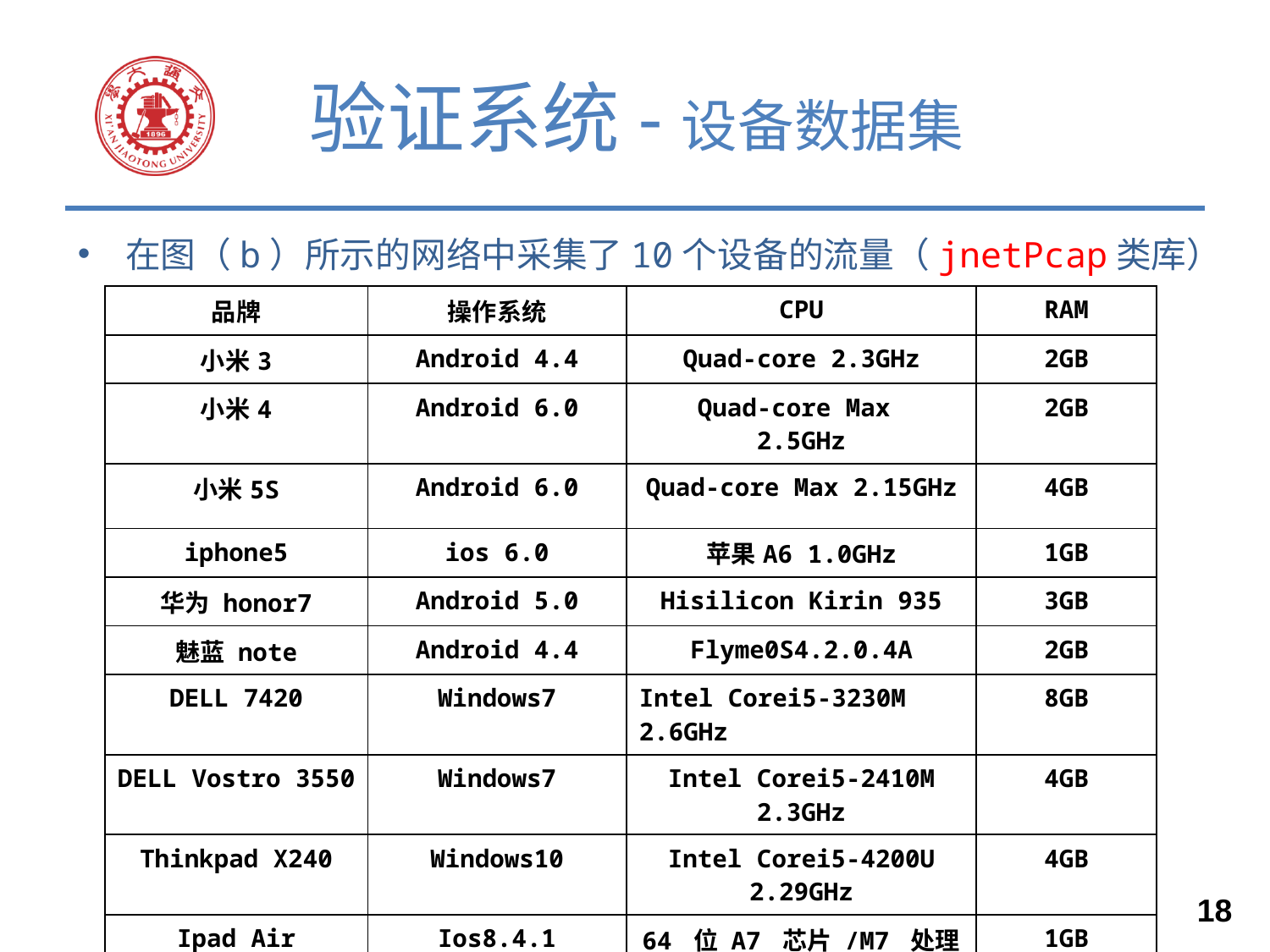

# 验证系统-设备数据集
在图（b）所示的网络中采集了10个设备的流量（jnetPcap类库）
| 品牌 | 操作系统 | CPU | RAM |
| --- | --- | --- | --- |
| 小米3 | Android 4.4 | Quad-core 2.3GHz | 2GB |
| 小米4 | Android 6.0 | Quad-core Max 2.5GHz | 2GB |
| 小米5S | Android 6.0 | Quad-core Max 2.15GHz | 4GB |
| iphone5 | ios 6.0 | 苹果A6 1.0GHz | 1GB |
| 华为 honor7 | Android 5.0 | Hisilicon Kirin 935 | 3GB |
| 魅蓝 note | Android 4.4 | Flyme0S4.2.0.4A | 2GB |
| DELL 7420 | Windows7 | Intel Corei5-3230M 2.6GHz | 8GB |
| DELL Vostro 3550 | Windows7 | Intel Corei5-2410M 2.3GHz | 4GB |
| Thinkpad X240 | Windows10 | Intel Corei5-4200U 2.29GHz | 4GB |
| Ipad Air | Ios8.4.1 | 64 位 A7 芯片 /M7 处理器 | 1GB |
18